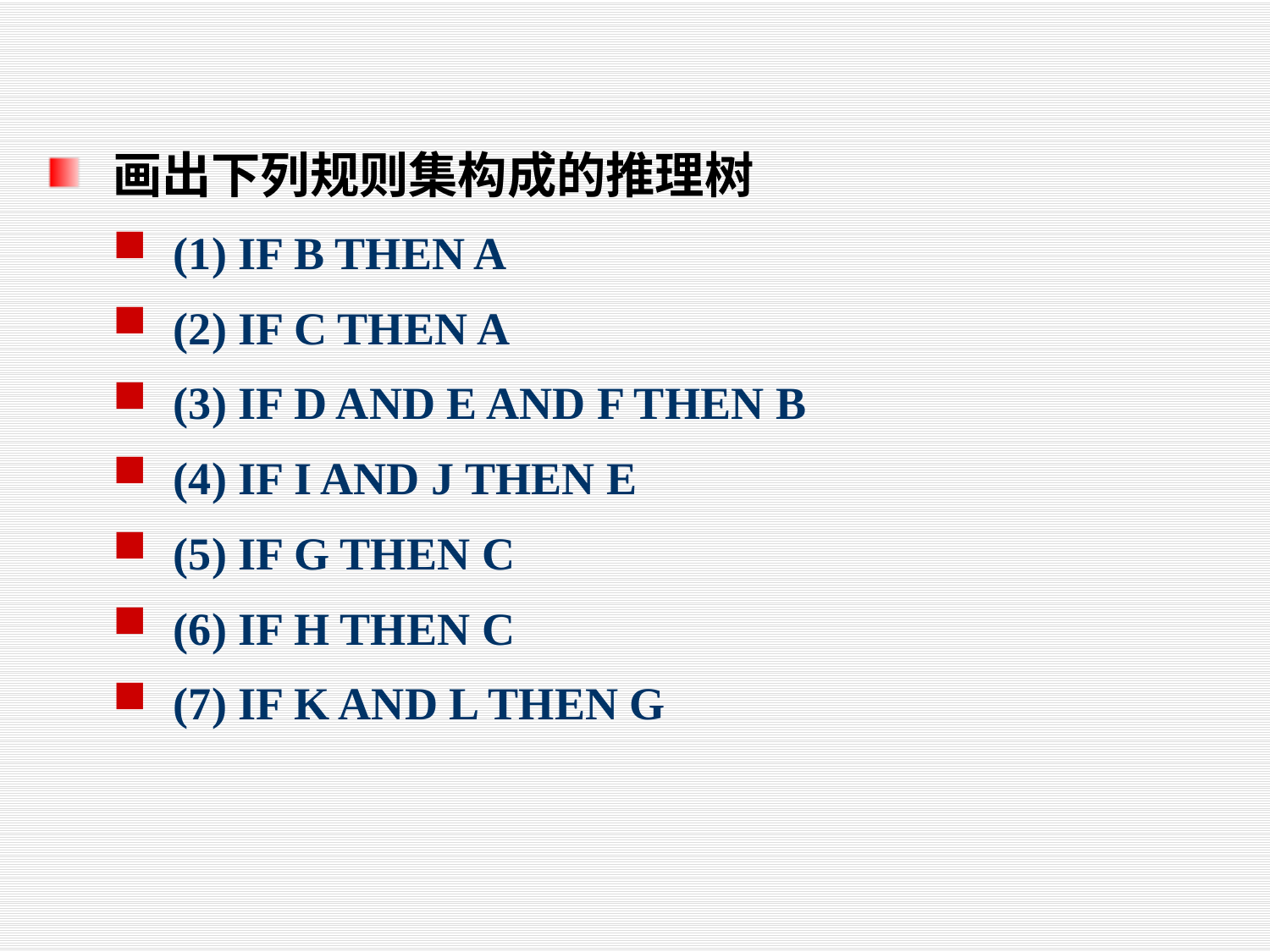

#
画出下列规则集构成的推理树
(1) IF B THEN A
(2) IF C THEN A
(3) IF D AND E AND F THEN B
(4) IF I AND J THEN E
(5) IF G THEN C
(6) IF H THEN C
(7) IF K AND L THEN G